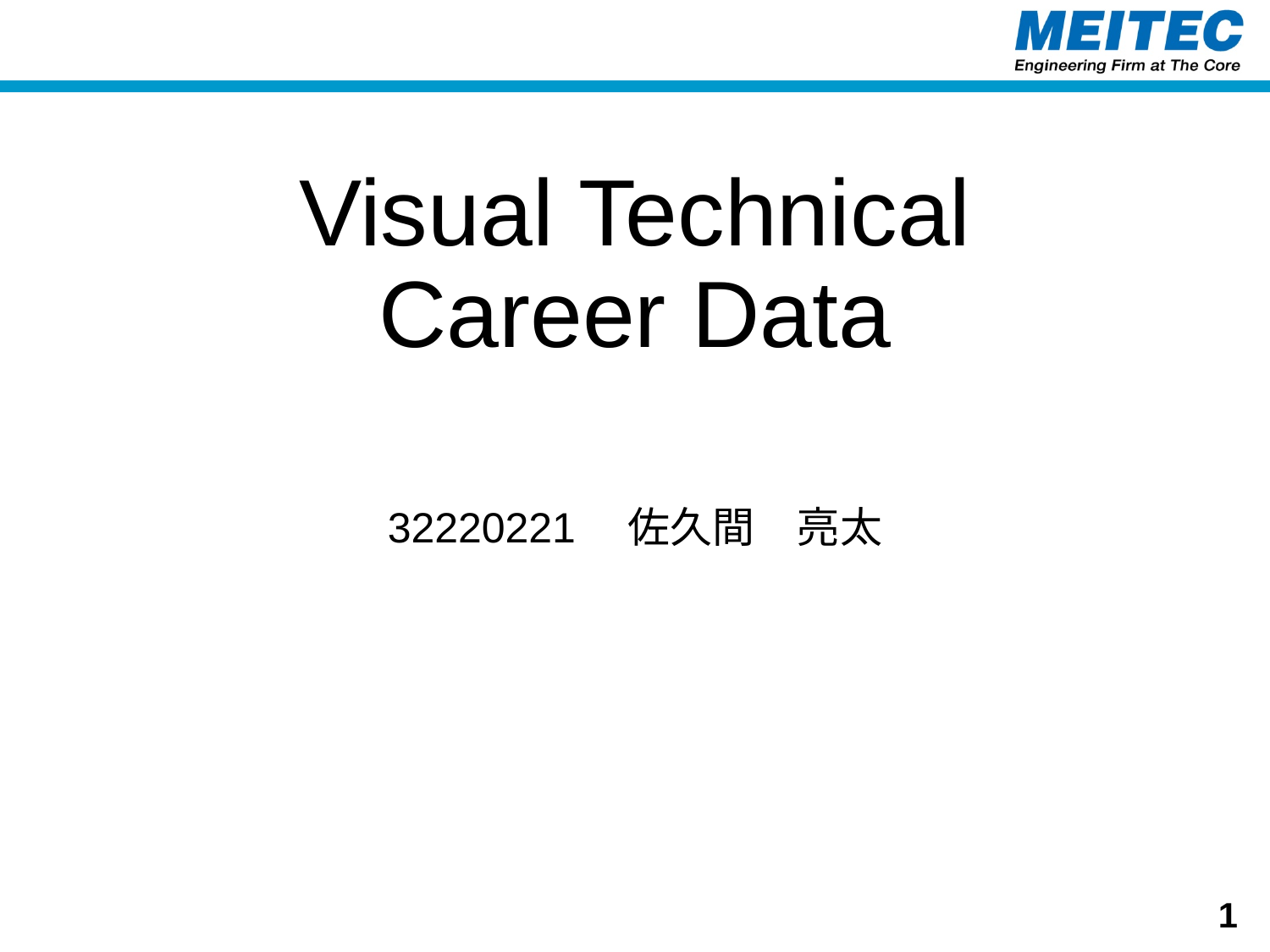

# Visual Technical Career Data
32220221　佐久間　亮太
1